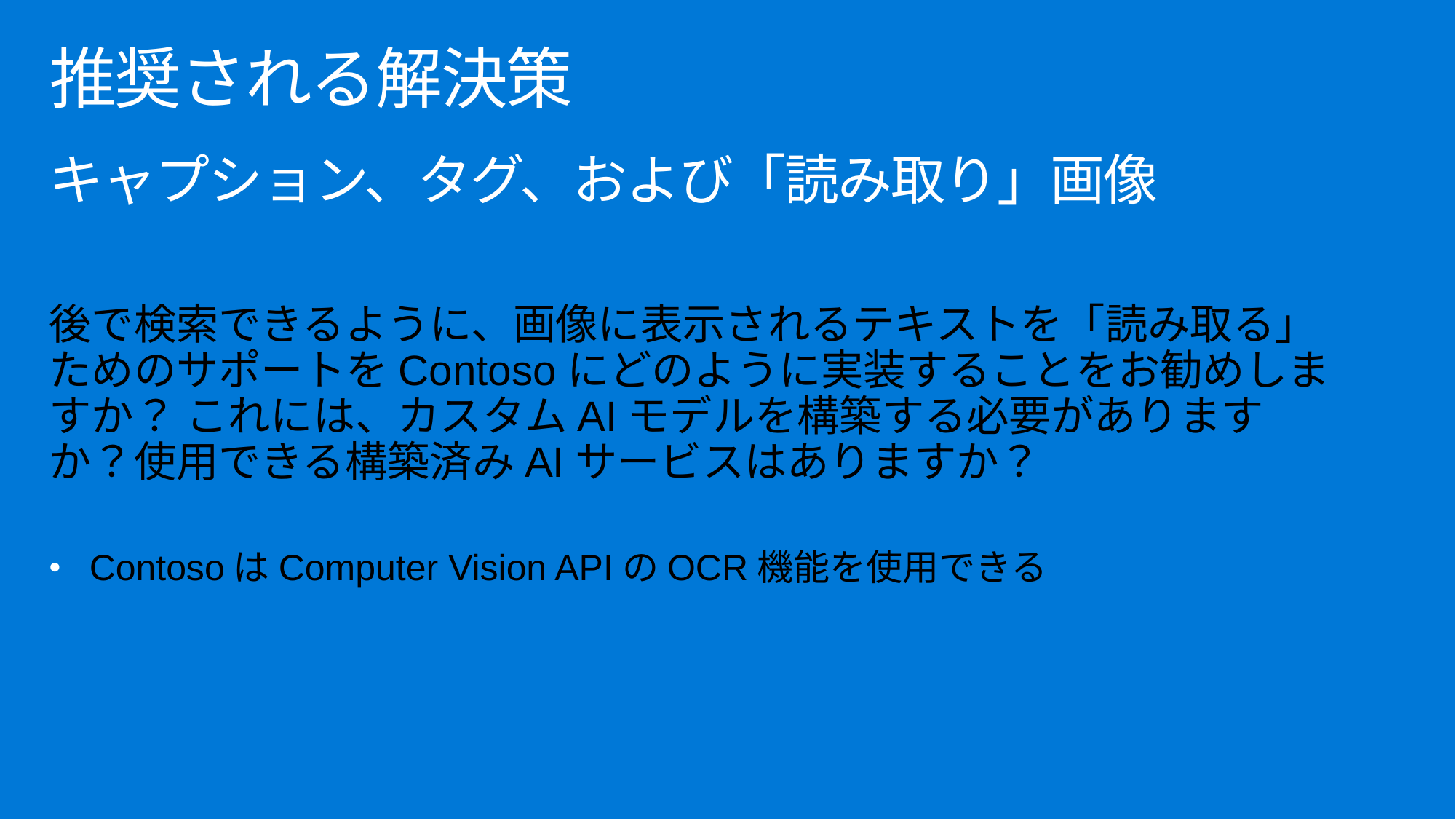

# 推奨される解決策
キャプション、タグ、および「読み取り」画像
後で検索できるように、画像に表示されるテキストを「読み取る」ためのサポートをContosoにどのように実装することをお勧めしますか？ これには、カスタムAIモデルを構築する必要がありますか？使用できる構築済みAIサービスはありますか？

ContosoはComputer Vision APIのOCR機能を使用できる